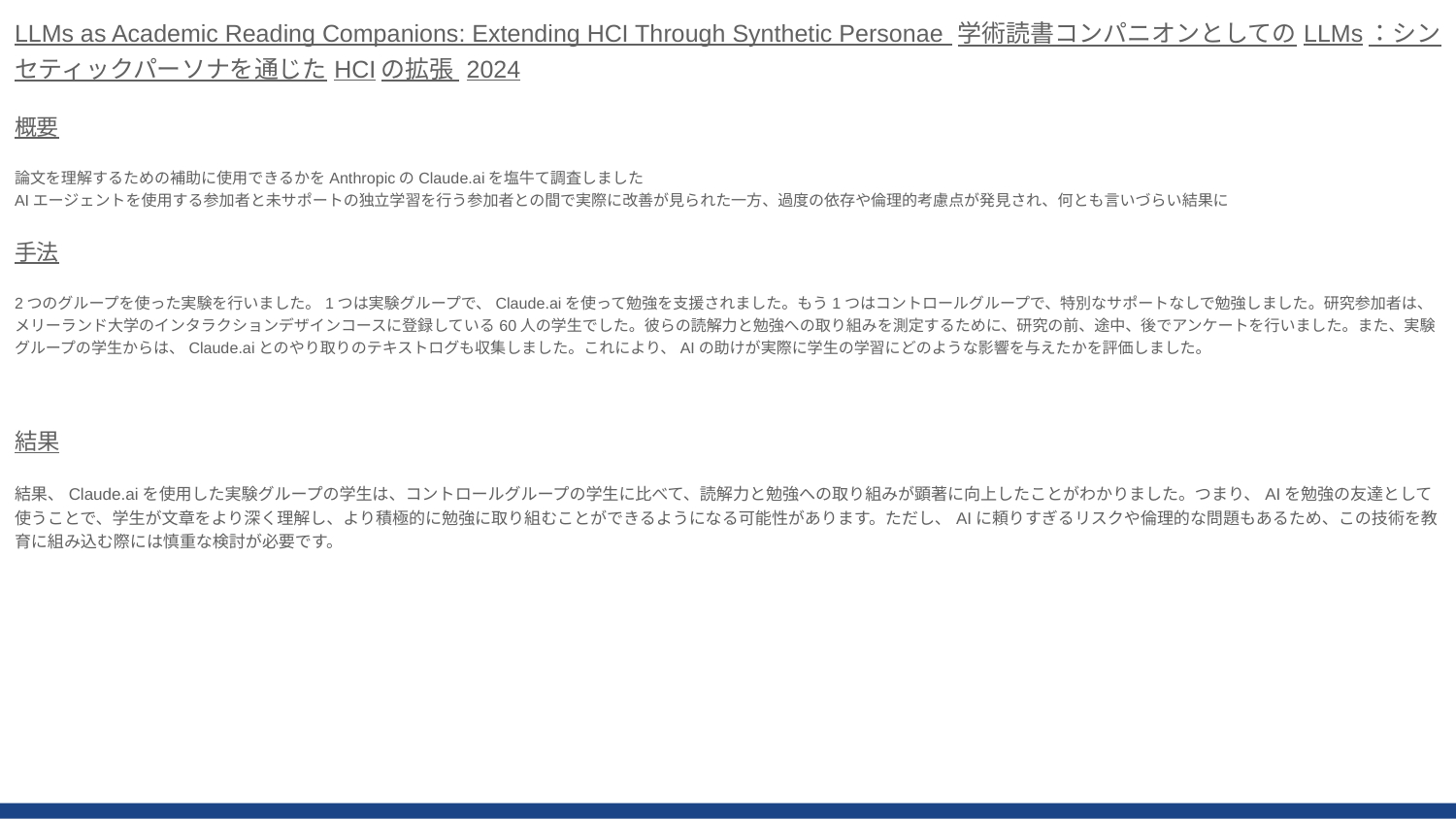

LLMs as Academic Reading Companions: Extending HCI Through Synthetic Personae 学術読書コンパニオンとしてのLLMs：シンセティックパーソナを通じたHCIの拡張 2024
概要
論文を理解するための補助に使用できるかをAnthropicのClaude.aiを塩牛て調査しました
AIエージェントを使用する参加者と未サポートの独立学習を行う参加者との間で実際に改善が見られた一方、過度の依存や倫理的考慮点が発見され、何とも言いづらい結果に
手法
2つのグループを使った実験を行いました。1つは実験グループで、Claude.aiを使って勉強を支援されました。もう1つはコントロールグループで、特別なサポートなしで勉強しました。研究参加者は、メリーランド大学のインタラクションデザインコースに登録している60人の学生でした。彼らの読解力と勉強への取り組みを測定するために、研究の前、途中、後でアンケートを行いました。また、実験グループの学生からは、Claude.aiとのやり取りのテキストログも収集しました。これにより、AIの助けが実際に学生の学習にどのような影響を与えたかを評価しました。

結果
結果、Claude.aiを使用した実験グループの学生は、コントロールグループの学生に比べて、読解力と勉強への取り組みが顕著に向上したことがわかりました。つまり、AIを勉強の友達として使うことで、学生が文章をより深く理解し、より積極的に勉強に取り組むことができるようになる可能性があります。ただし、AIに頼りすぎるリスクや倫理的な問題もあるため、この技術を教育に組み込む際には慎重な検討が必要です。